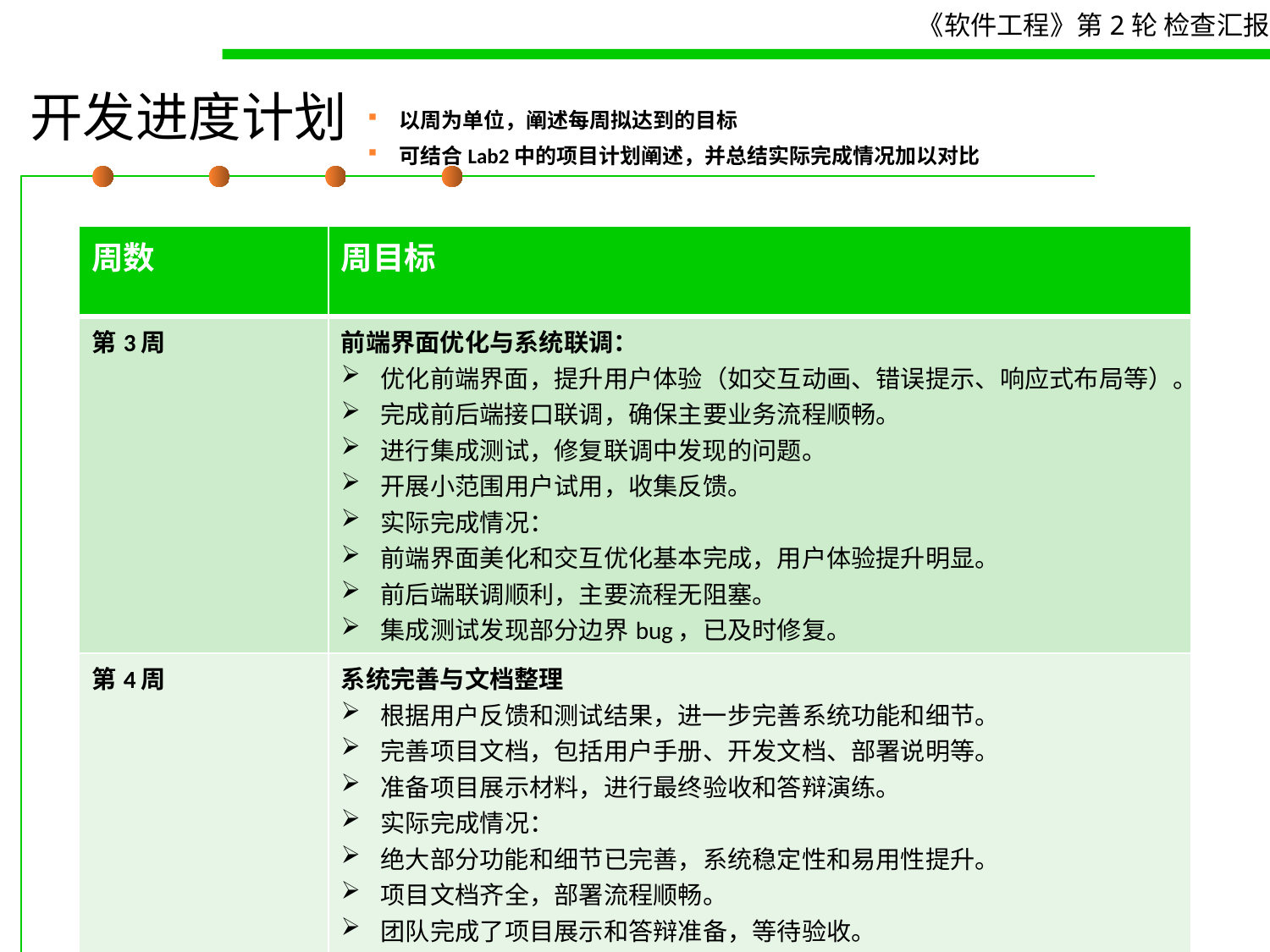

# 开发进度计划
以周为单位，阐述每周拟达到的目标
可结合Lab2中的项目计划阐述，并总结实际完成情况加以对比
| 周数 | 周目标 |
| --- | --- |
| 第3周 | 前端界面优化与系统联调： 优化前端界面，提升用户体验（如交互动画、错误提示、响应式布局等）。 完成前后端接口联调，确保主要业务流程顺畅。 进行集成测试，修复联调中发现的问题。 开展小范围用户试用，收集反馈。 实际完成情况： 前端界面美化和交互优化基本完成，用户体验提升明显。 前后端联调顺利，主要流程无阻塞。 集成测试发现部分边界bug，已及时修复。 |
| 第4周 | 系统完善与文档整理 根据用户反馈和测试结果，进一步完善系统功能和细节。 完善项目文档，包括用户手册、开发文档、部署说明等。 准备项目展示材料，进行最终验收和答辩演练。 实际完成情况： 绝大部分功能和细节已完善，系统稳定性和易用性提升。 项目文档齐全，部署流程顺畅。 团队完成了项目展示和答辩准备，等待验收。 |